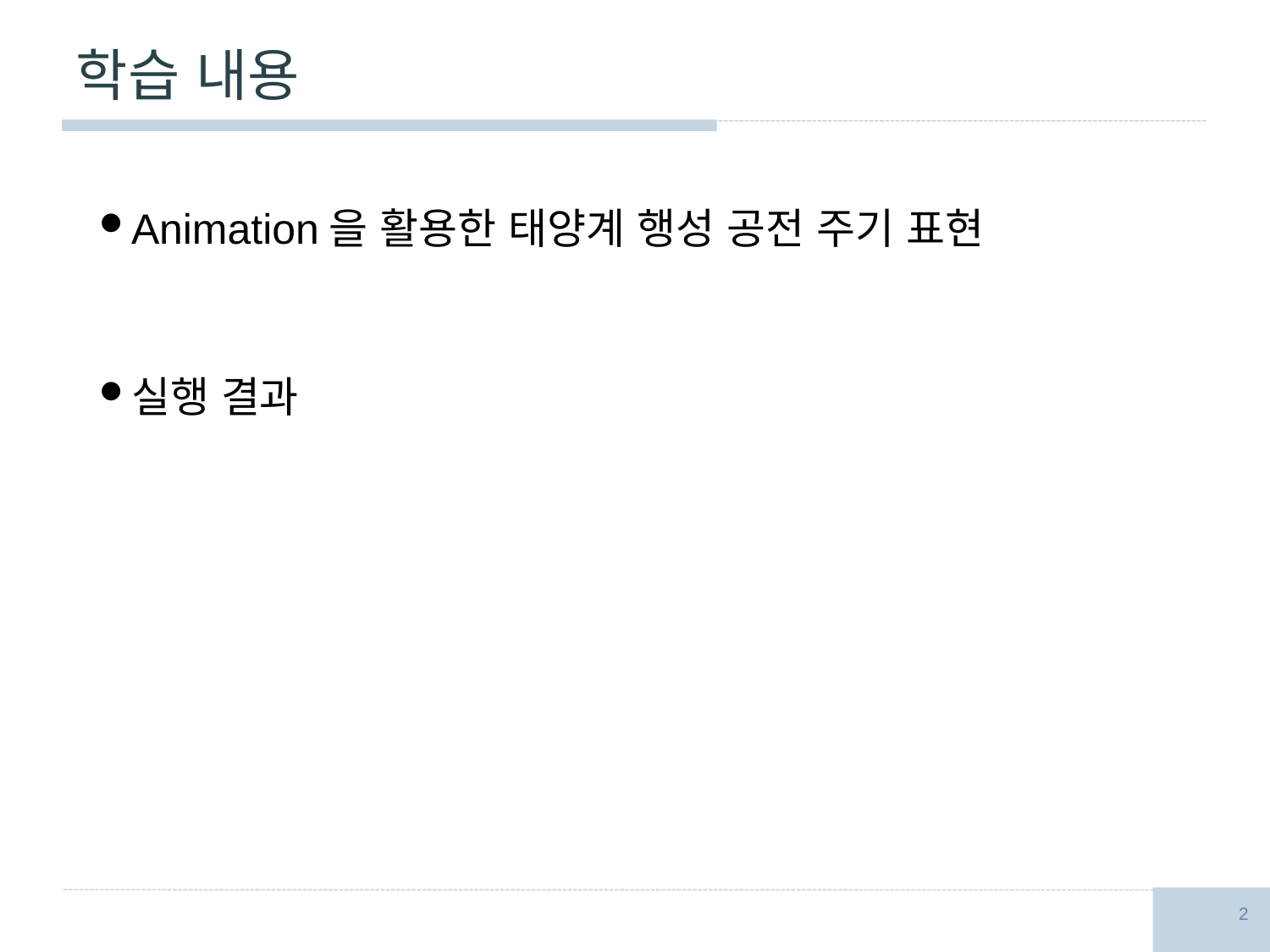

# 학습 내용
Animation을 활용한 태양계 행성 공전 주기 표현

실행 결과